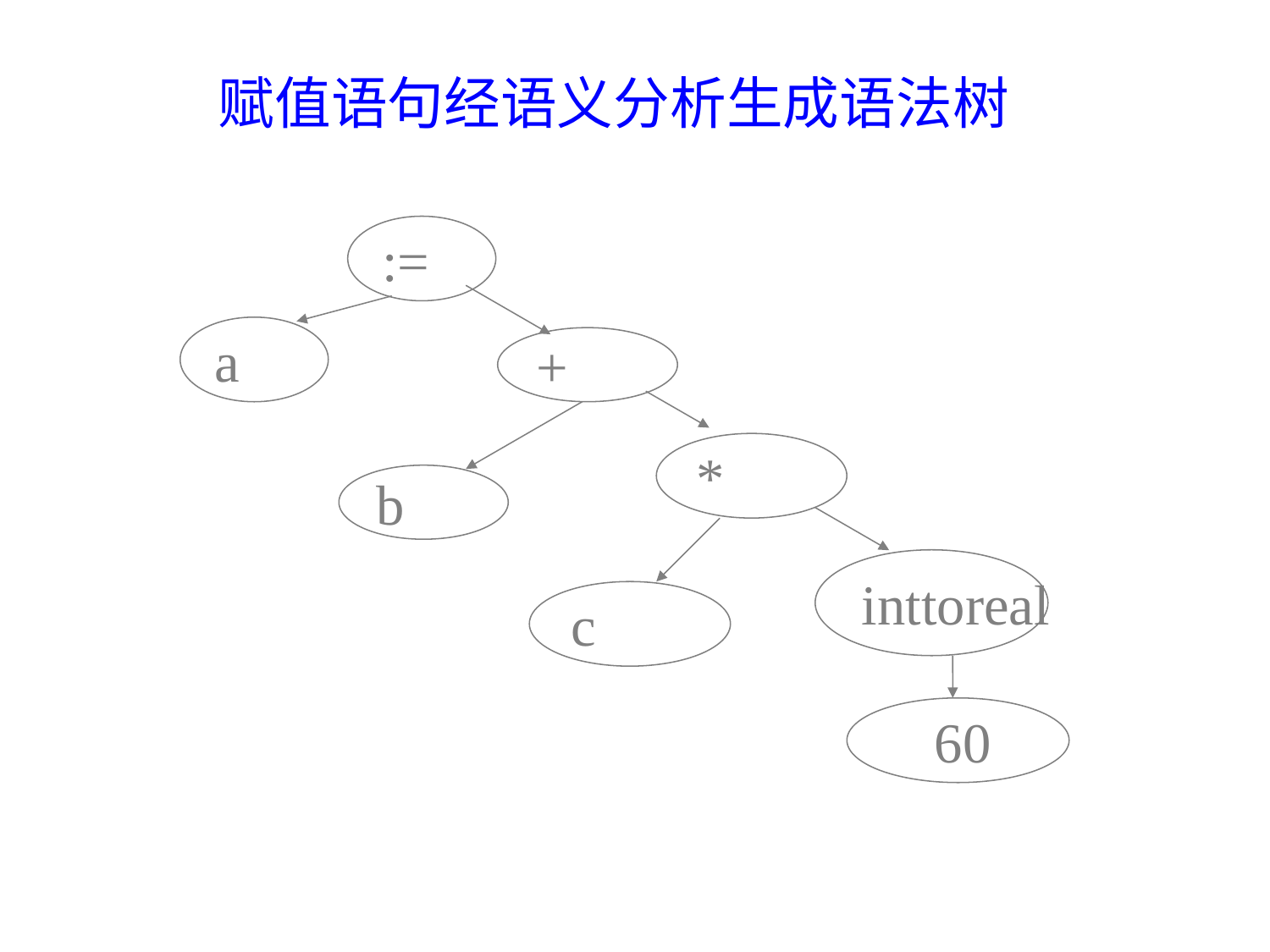

赋值语句经语义分析生成语法树
:=

a
+

*
b

inttoreal
c

   60